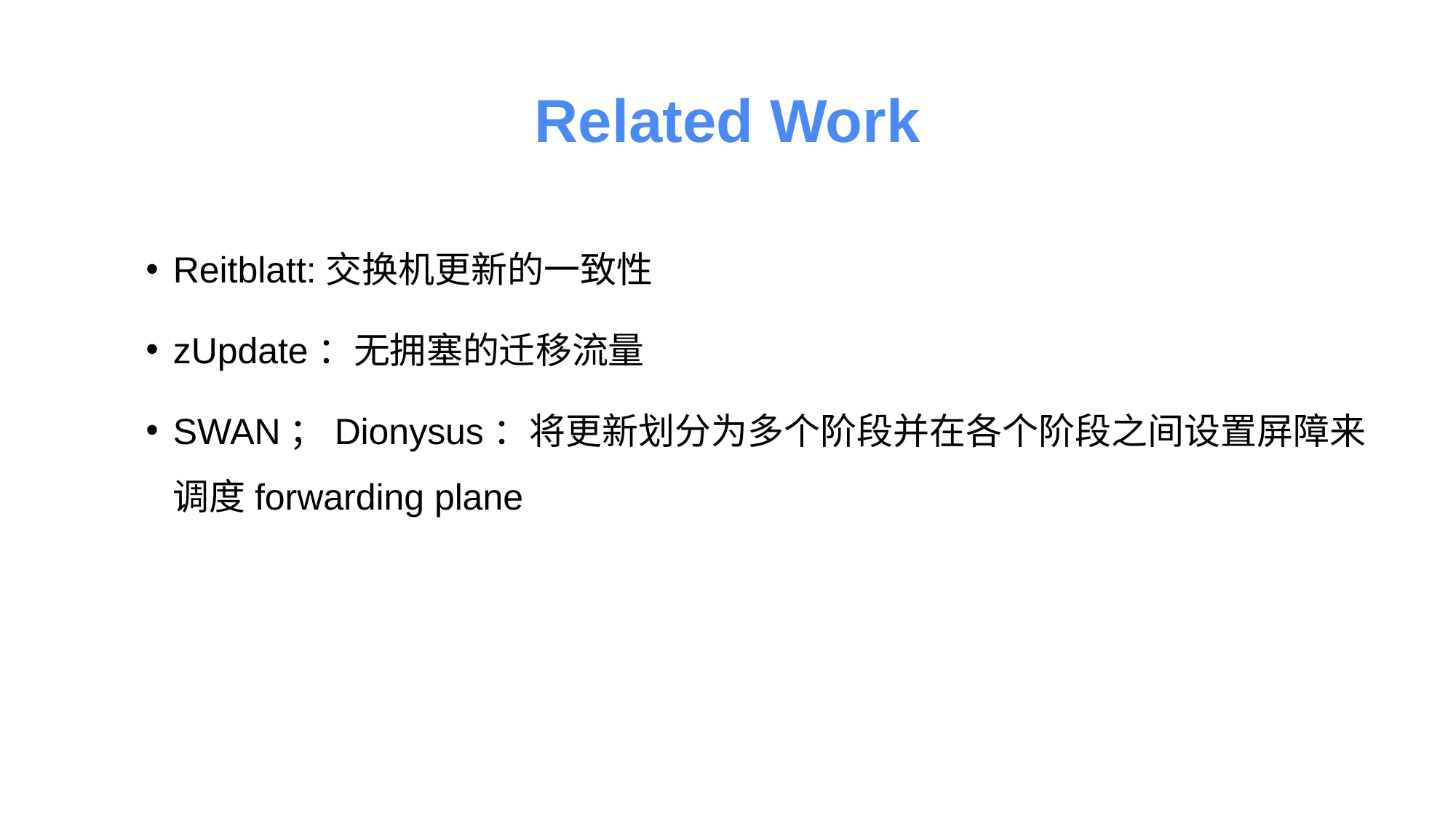

# Related Work
Reitblatt:交换机更新的一致性
zUpdate：无拥塞的迁移流量
SWAN；Dionysus：将更新划分为多个阶段并在各个阶段之间设置屏障来调度forwarding plane